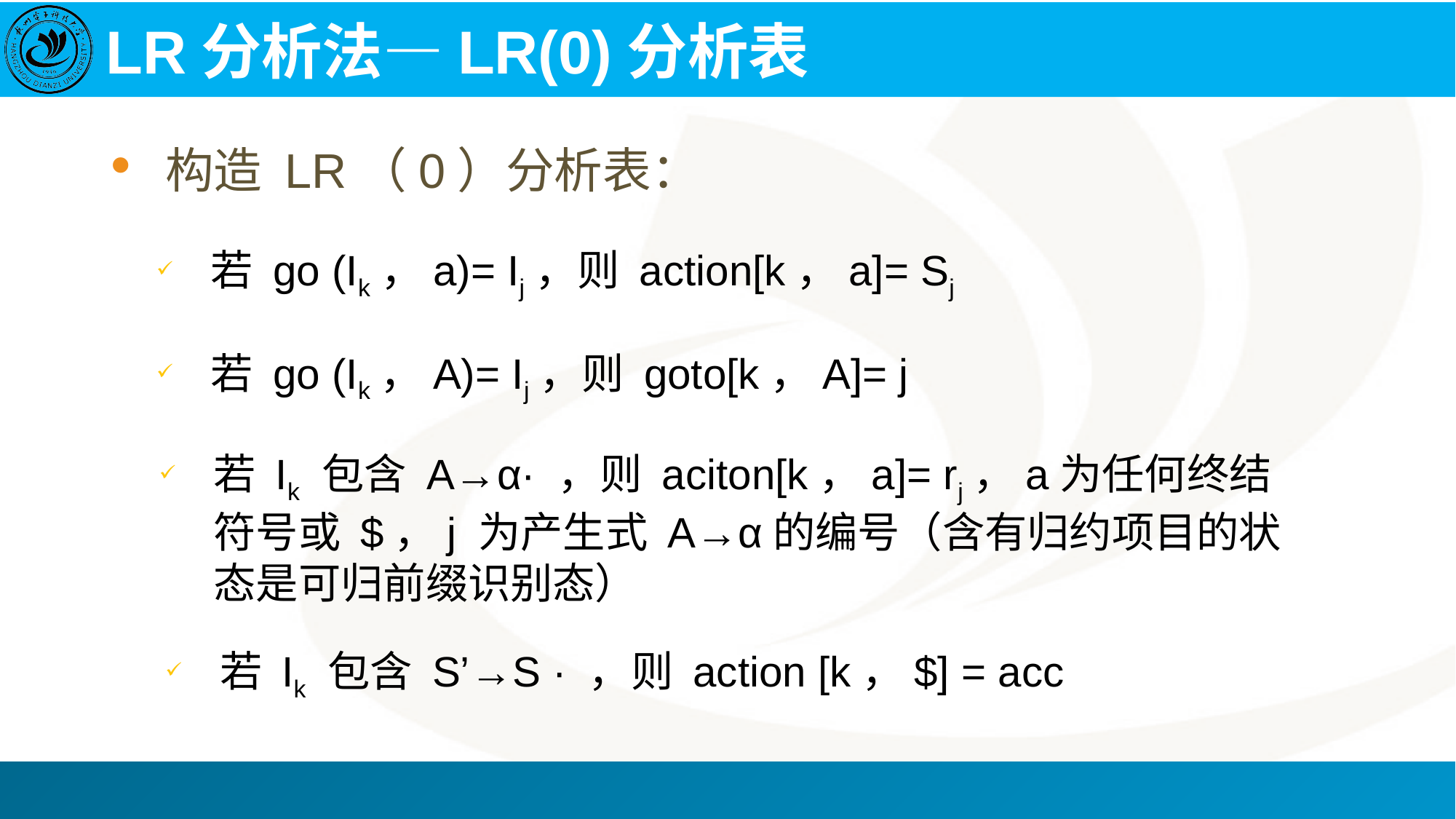

# LR分析法—LR(0)分析表
构造 LR（0）分析表：
若 go (Ik，a)= Ij，则 action[k，a]= Sj
若 go (Ik，A)= Ij，则 goto[k，A]= j
若 Ik 包含 A→α· ，则 aciton[k，a]= rj，a为任何终结符号或 $，j 为产生式 A→α的编号（含有归约项目的状态是可归前缀识别态）
若 Ik 包含 S’→S · ，则 action [k，$] = acc
84